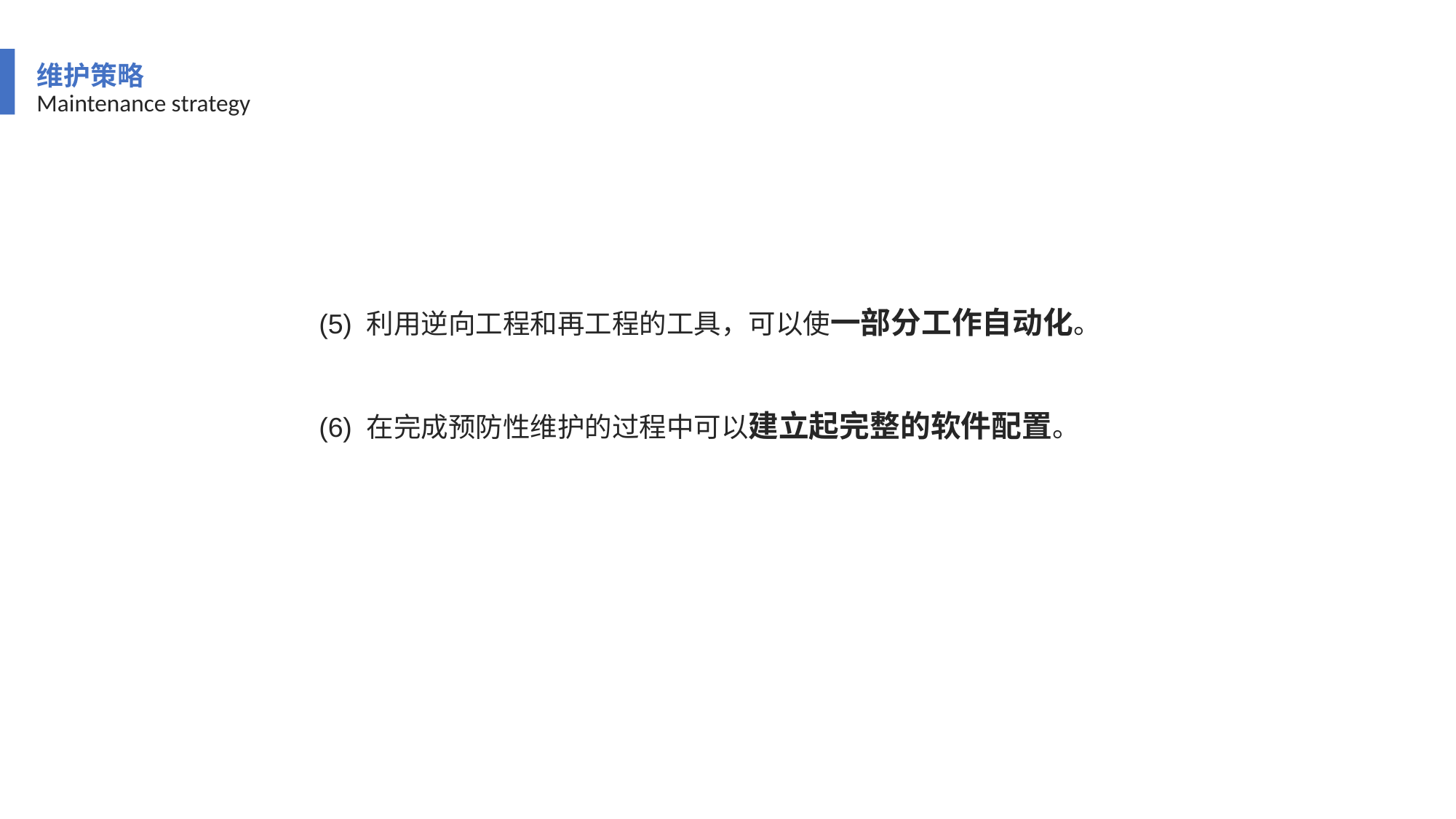

维护策略
Maintenance strategy

(5) 利用逆向工程和再工程的工具，可以使一部分工作自动化。

(6) 在完成预防性维护的过程中可以建立起完整的软件配置。